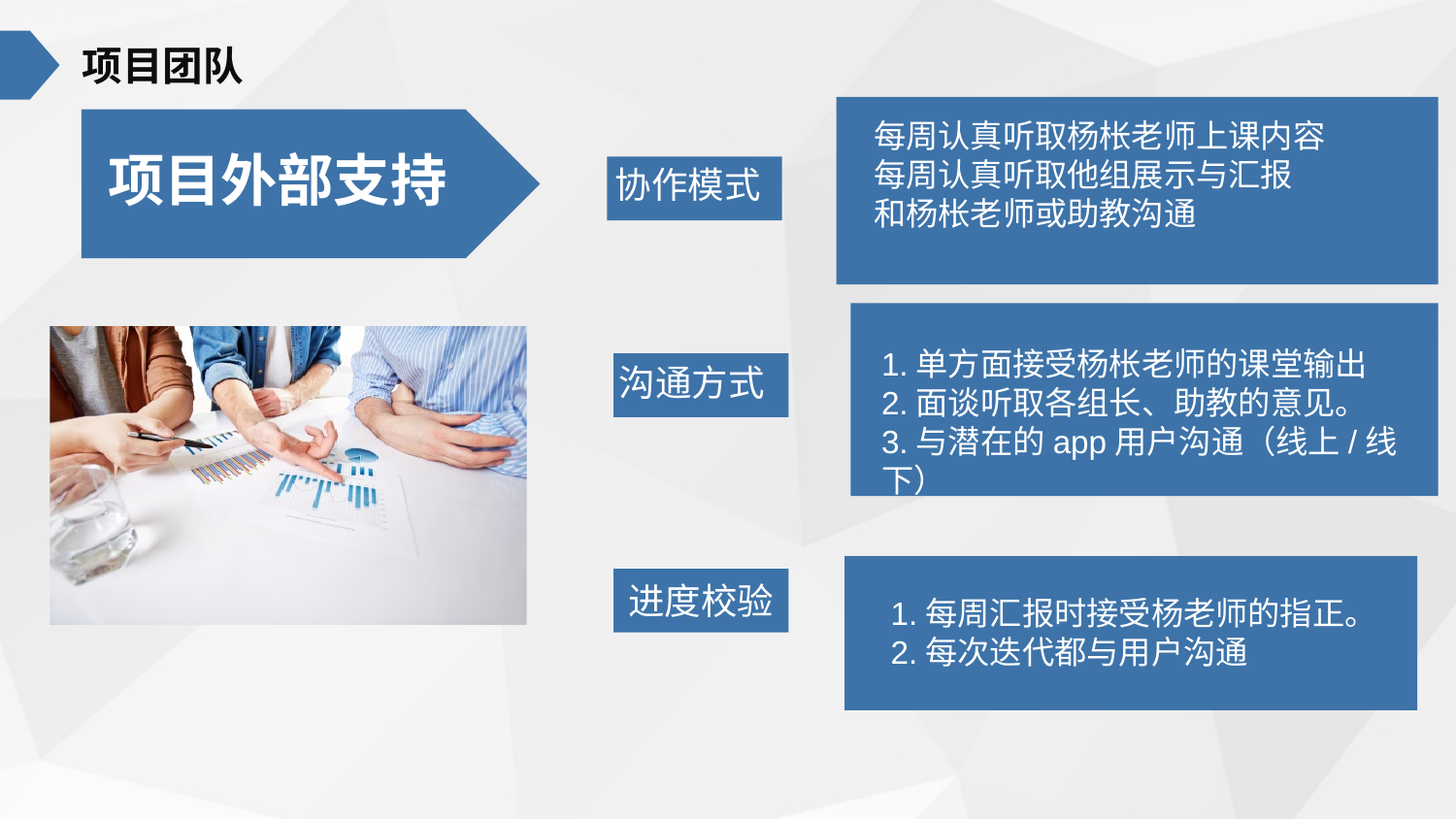

项目团队

每周认真听取杨枨老师上课内容
每周认真听取他组展示与汇报
和杨枨老师或助教沟通

项目外部支持
协作模式

1.单方面接受杨枨老师的课堂输出
2.面谈听取各组长、助教的意见。
3.与潜在的app用户沟通（线上/线下）

沟通方式

1.每周汇报时接受杨老师的指正。
2.每次迭代都与用户沟通
进度校验